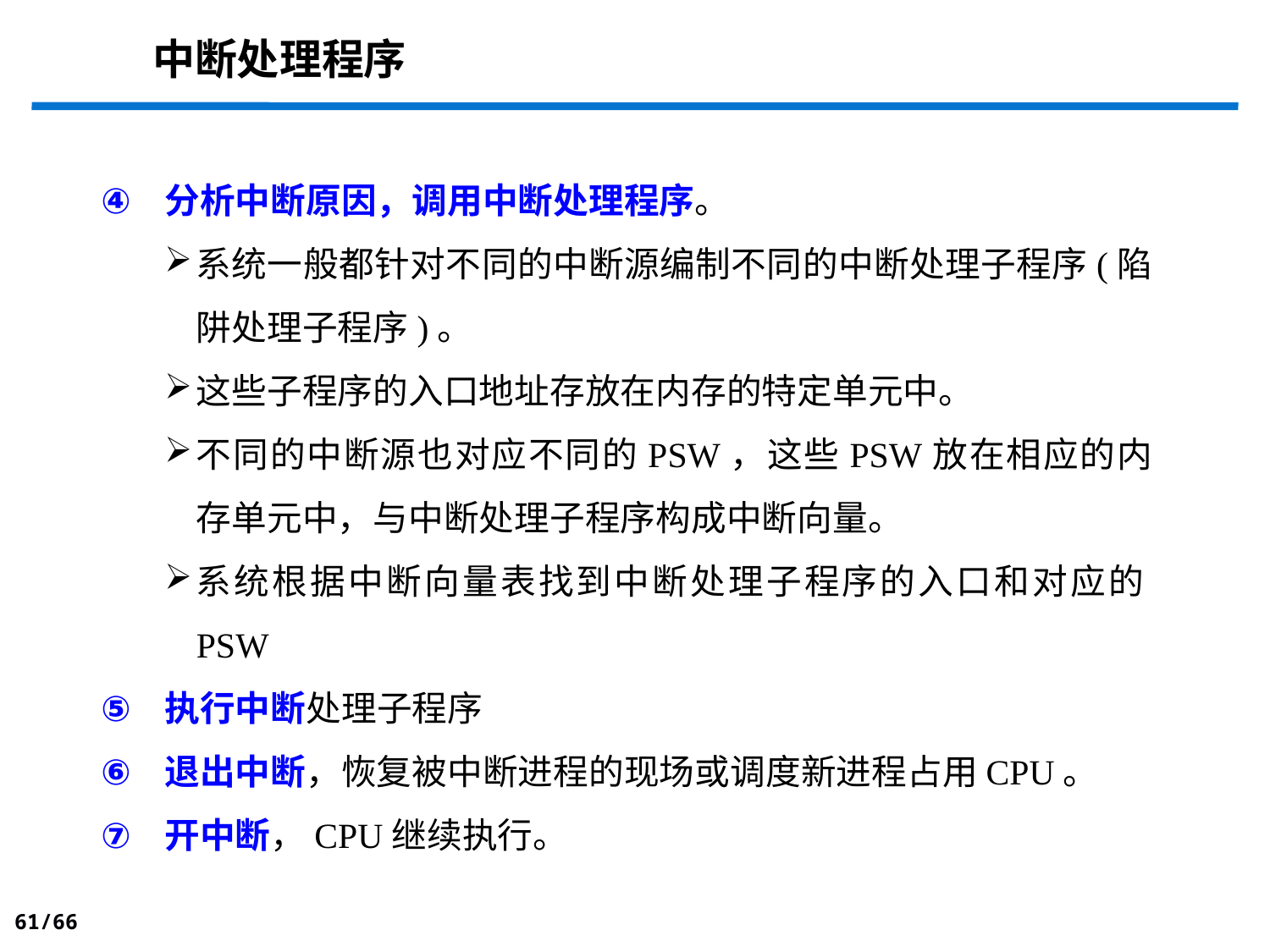

# 中断处理程序
分析中断原因，调用中断处理程序。
系统一般都针对不同的中断源编制不同的中断处理子程序(陷阱处理子程序)。
这些子程序的入口地址存放在内存的特定单元中。
不同的中断源也对应不同的PSW，这些PSW放在相应的内存单元中，与中断处理子程序构成中断向量。
系统根据中断向量表找到中断处理子程序的入口和对应的PSW
执行中断处理子程序
退出中断，恢复被中断进程的现场或调度新进程占用CPU。
开中断，CPU继续执行。